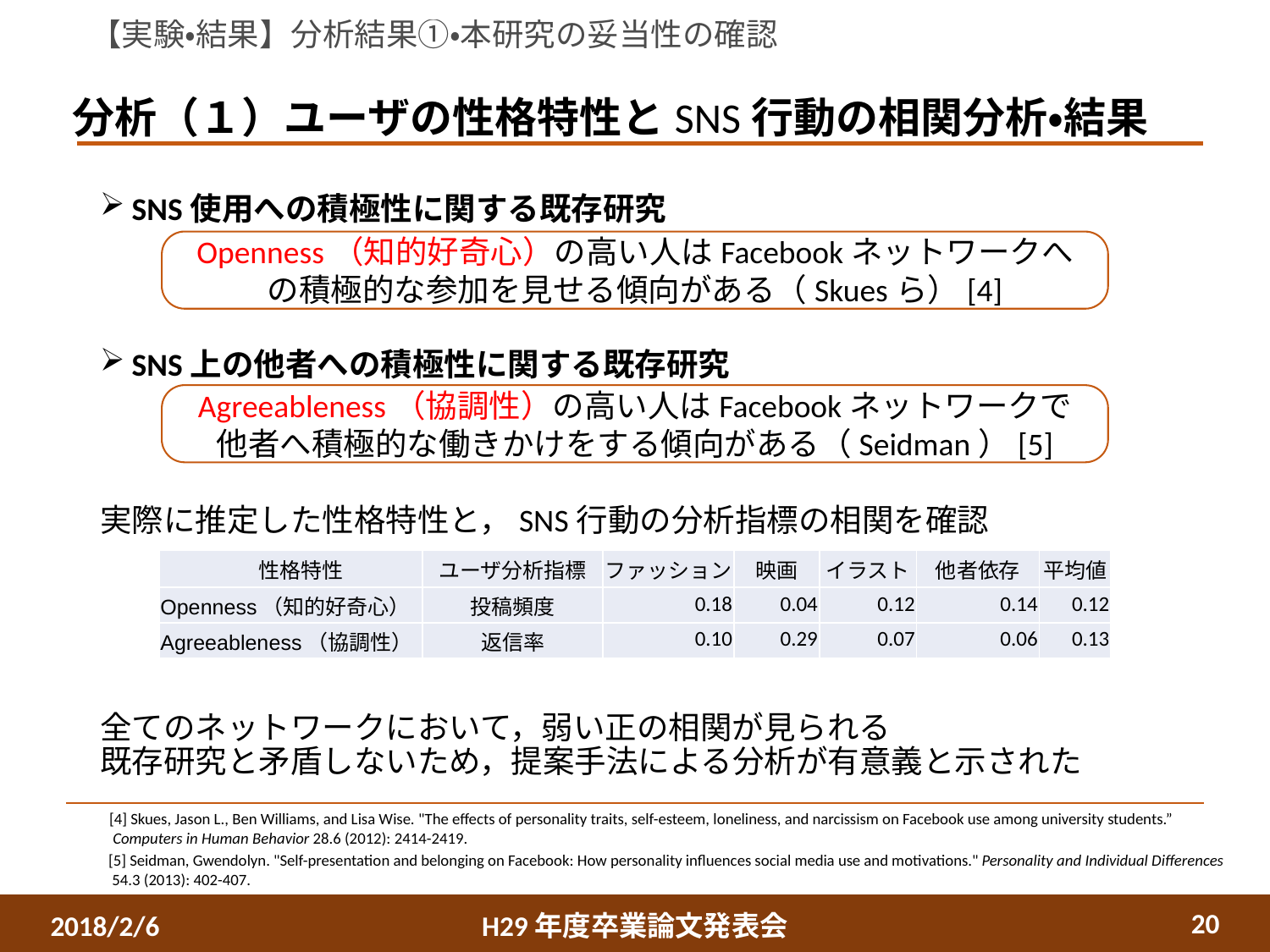

【実験・結果】分析結果①・本研究の妥当性の確認

# 分析（１）ユーザの性格特性とSNS行動の相関分析・結果
SNS使用への積極性に関する既存研究

SNS上の他者への積極性に関する既存研究

実際に推定した性格特性と，SNS行動の分析指標の相関を確認

全てのネットワークにおいて，弱い正の相関が見られる
既存研究と矛盾しないため，提案手法による分析が有意義と示された
Openness（知的好奇心）の高い人はFacebookネットワークへの積極的な参加を見せる傾向がある（Skuesら）[4]
Agreeableness（協調性）の高い人はFacebookネットワークで
他者へ積極的な働きかけをする傾向がある（Seidman）[5]
| 性格特性 | ユーザ分析指標 | ファッション | 映画 | イラスト | 他者依存 | 平均値 |
| --- | --- | --- | --- | --- | --- | --- |
| Openness（知的好奇心） | 投稿頻度 | 0.18 | 0.04 | 0.12 | 0.14 | 0.12 |
| Agreeableness（協調性） | 返信率 | 0.10 | 0.29 | 0.07 | 0.06 | 0.13 |
[4] Skues, Jason L., Ben Williams, and Lisa Wise. "The effects of personality traits, self-esteem, loneliness, and narcissism on Facebook use among university students.”
 Computers in Human Behavior 28.6 (2012): 2414-2419.
[5] Seidman, Gwendolyn. "Self-presentation and belonging on Facebook: How personality influences social media use and motivations." Personality and Individual Differences
 54.3 (2013): 402-407.
20
H29年度卒業論文発表会
2018/2/6